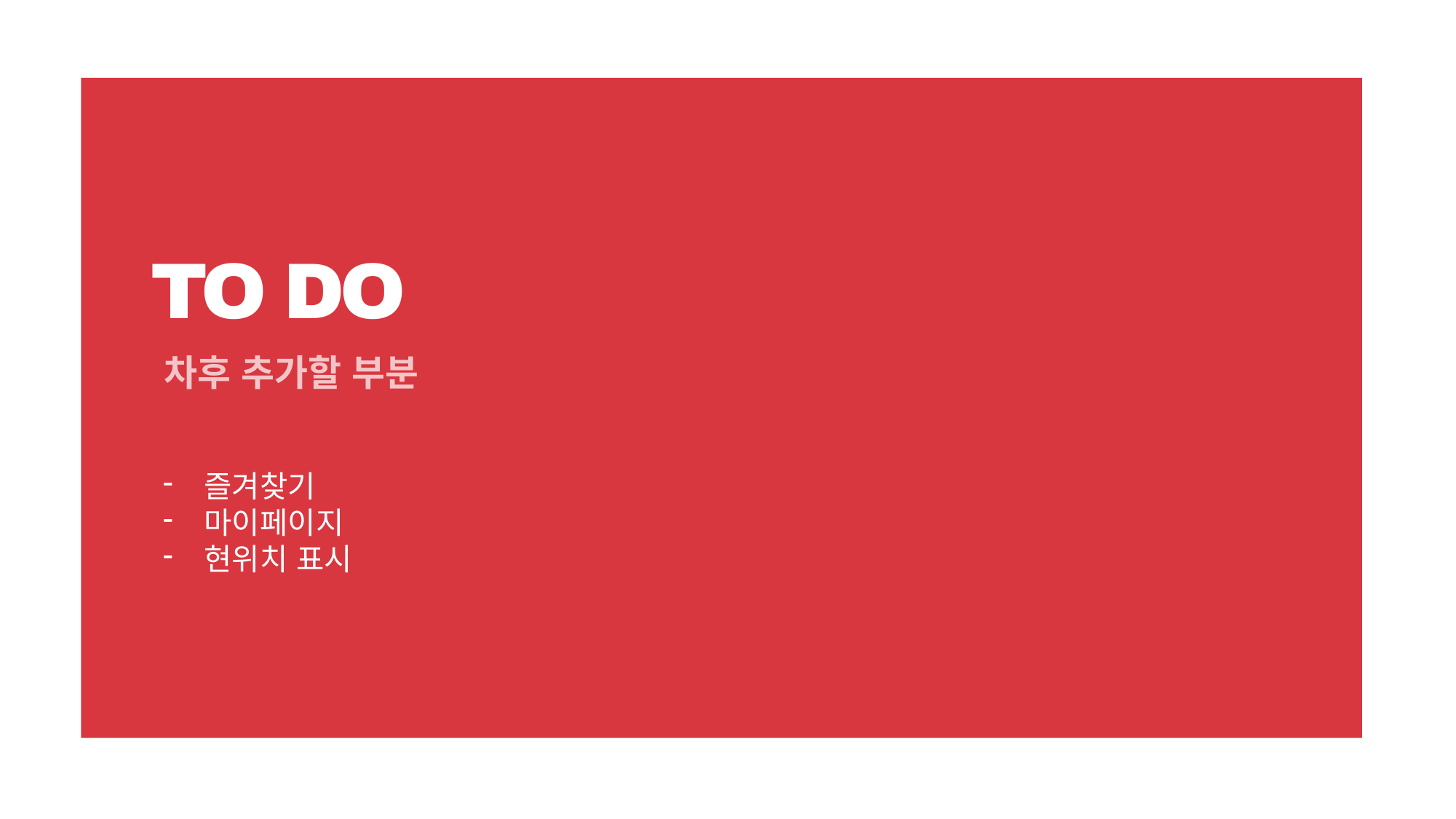

TO DO
차후 추가할 부분
즐겨찾기
마이페이지
현위치 표시